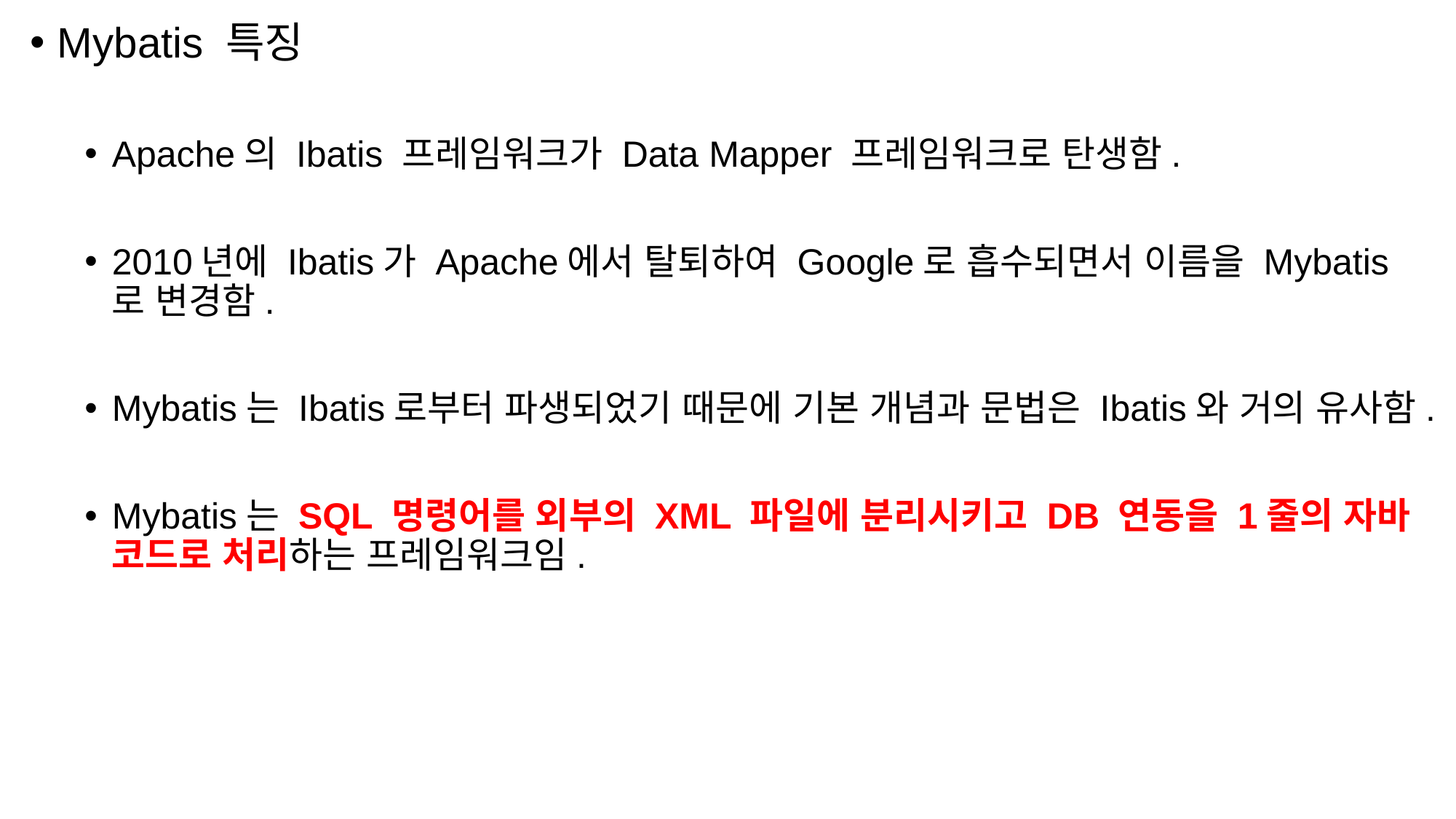

Mybatis 특징

Apache의 Ibatis 프레임워크가 Data Mapper 프레임워크로 탄생함.

2010년에 Ibatis가 Apache에서 탈퇴하여 Google로 흡수되면서 이름을 Mybatis로 변경함.

Mybatis는 Ibatis로부터 파생되었기 때문에 기본 개념과 문법은 Ibatis와 거의 유사함.

Mybatis는 SQL 명령어를 외부의 XML 파일에 분리시키고 DB 연동을 1줄의 자바 코드로 처리하는 프레임워크임.